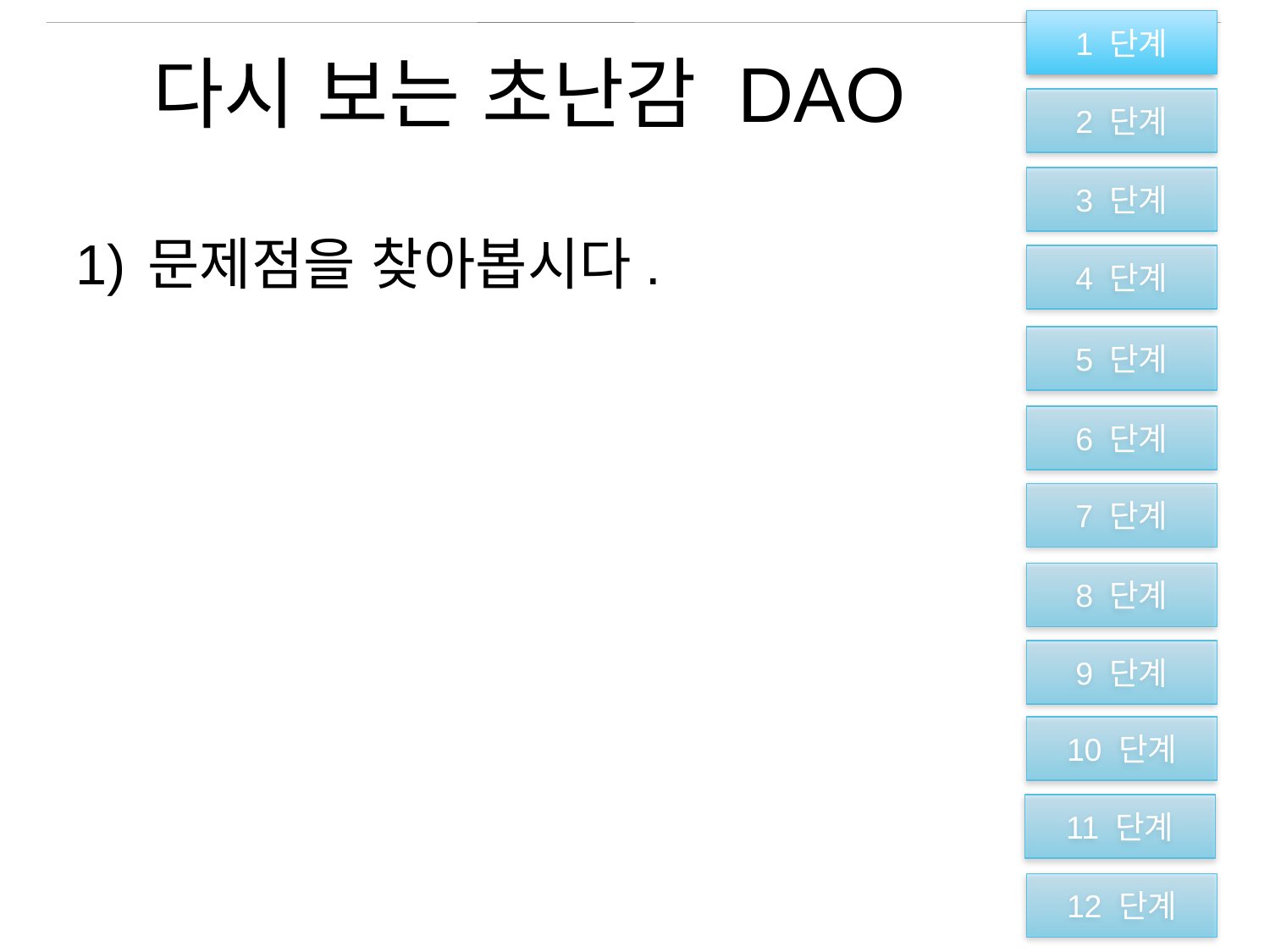

1 단계
2 단계
3 단계
4 단계
5 단계
6 단계
7 단계
8 단계
9 단계
10 단계
11 단계
12 단계
# 다시 보는 초난감 DAO
문제점을 찾아봅시다.